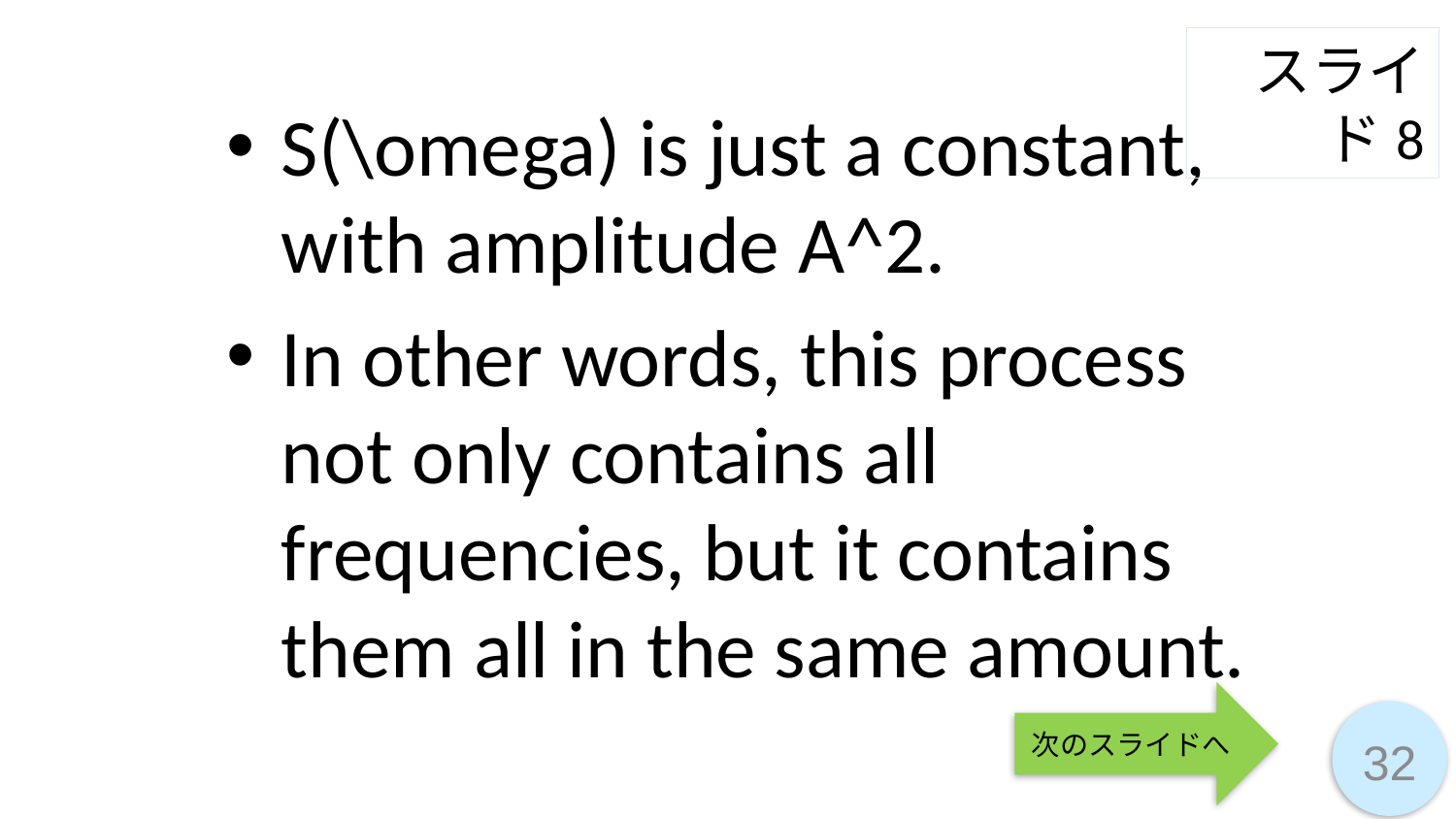

スライド8
S(\omega) is just a constant, with amplitude A^2.
In other words, this process not only contains all frequencies, but it contains them all in the same amount.
次のスライドへ
32